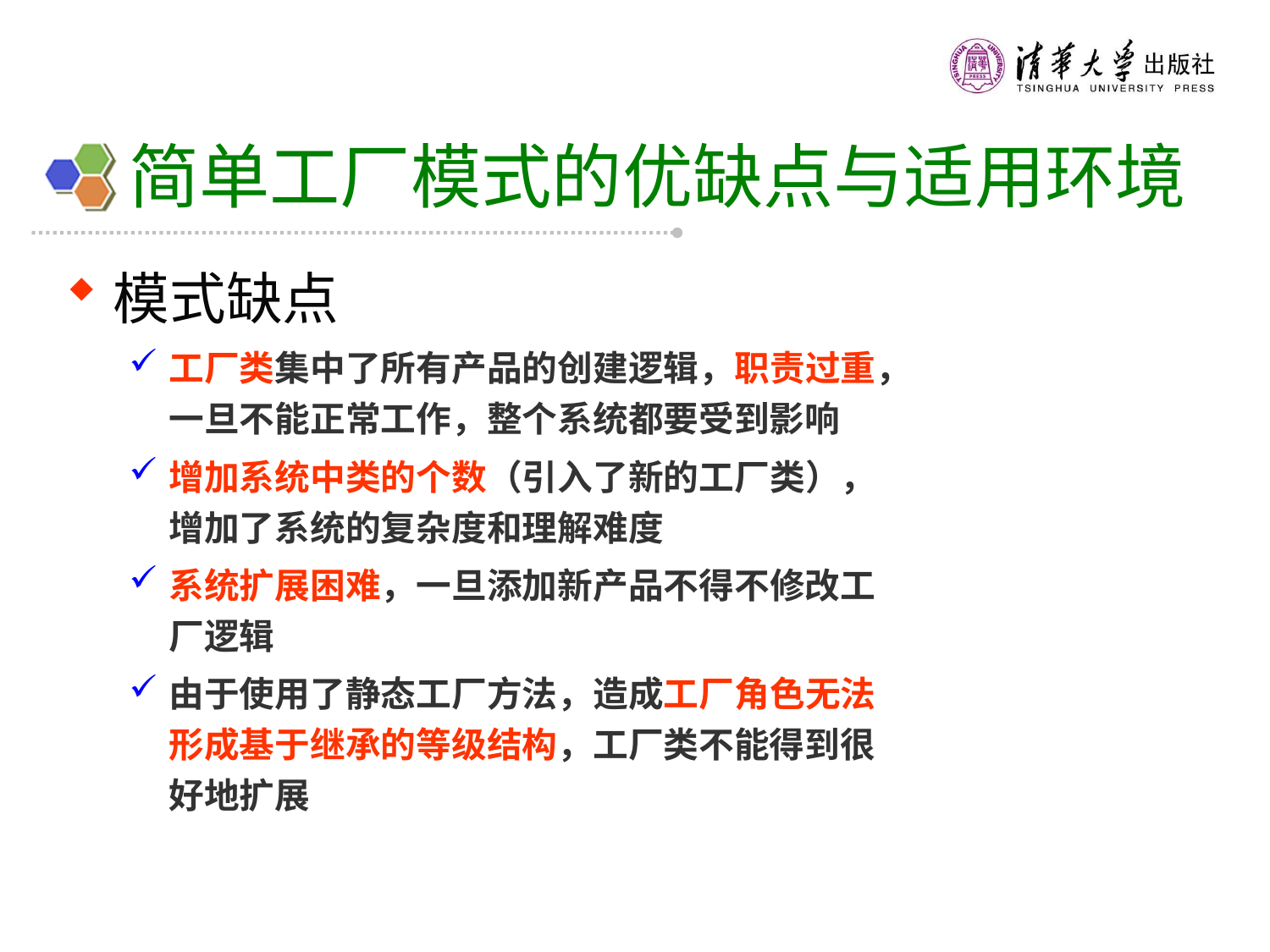

# 简单工厂模式的优缺点与适用环境
模式缺点
工厂类集中了所有产品的创建逻辑，职责过重，一旦不能正常工作，整个系统都要受到影响
增加系统中类的个数（引入了新的工厂类），增加了系统的复杂度和理解难度
系统扩展困难，一旦添加新产品不得不修改工厂逻辑
由于使用了静态工厂方法，造成工厂角色无法形成基于继承的等级结构，工厂类不能得到很好地扩展